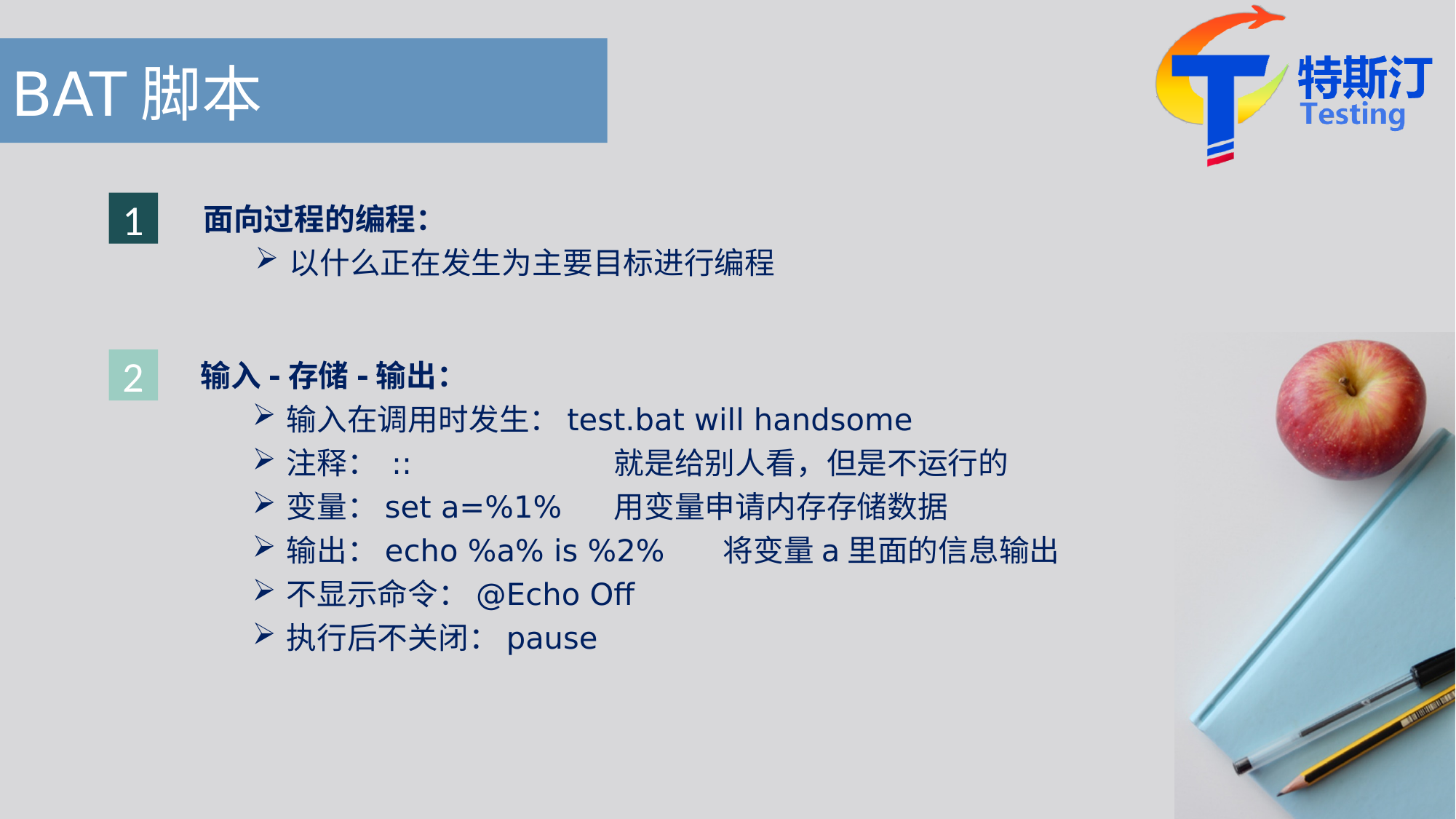

# BAT脚本
1
面向过程的编程：
以什么正在发生为主要目标进行编程
输入-存储-输出：
输入在调用时发生：test.bat will handsome
注释： ::		就是给别人看，但是不运行的
变量：set a=%1%	用变量申请内存存储数据
输出：echo %a% is %2%	将变量a里面的信息输出
不显示命令：@Echo Off
执行后不关闭：pause

2